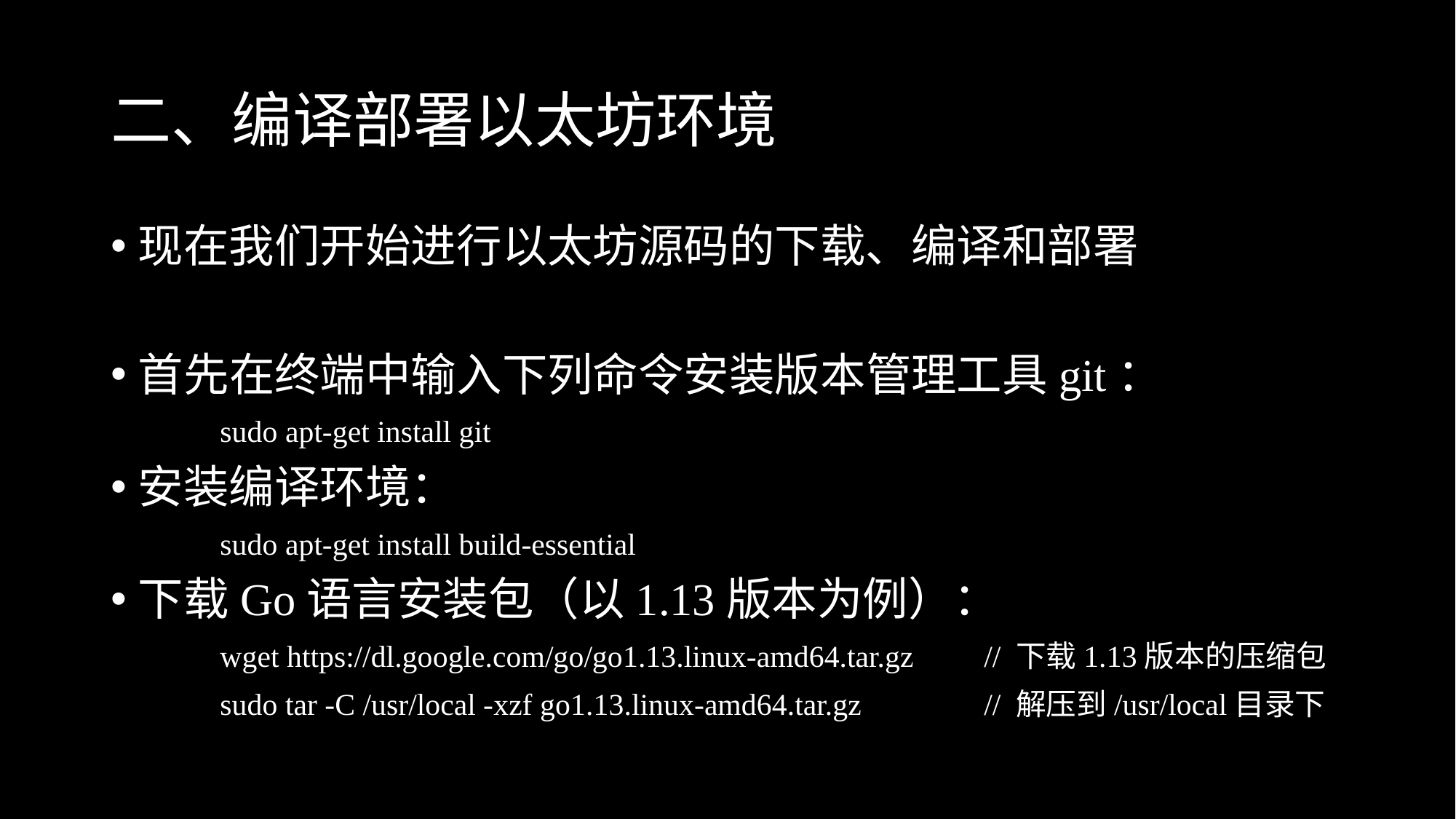

# 二、编译部署以太坊环境
现在我们开始进行以太坊源码的下载、编译和部署

首先在终端中输入下列命令安装版本管理工具git：
	sudo apt-get install git
安装编译环境：
	sudo apt-get install build-essential
下载Go语言安装包（以1.13版本为例）：
	wget https://dl.google.com/go/go1.13.linux-amd64.tar.gz	// 下载1.13版本的压缩包
	sudo tar -C /usr/local -xzf go1.13.linux-amd64.tar.gz		// 解压到/usr/local目录下